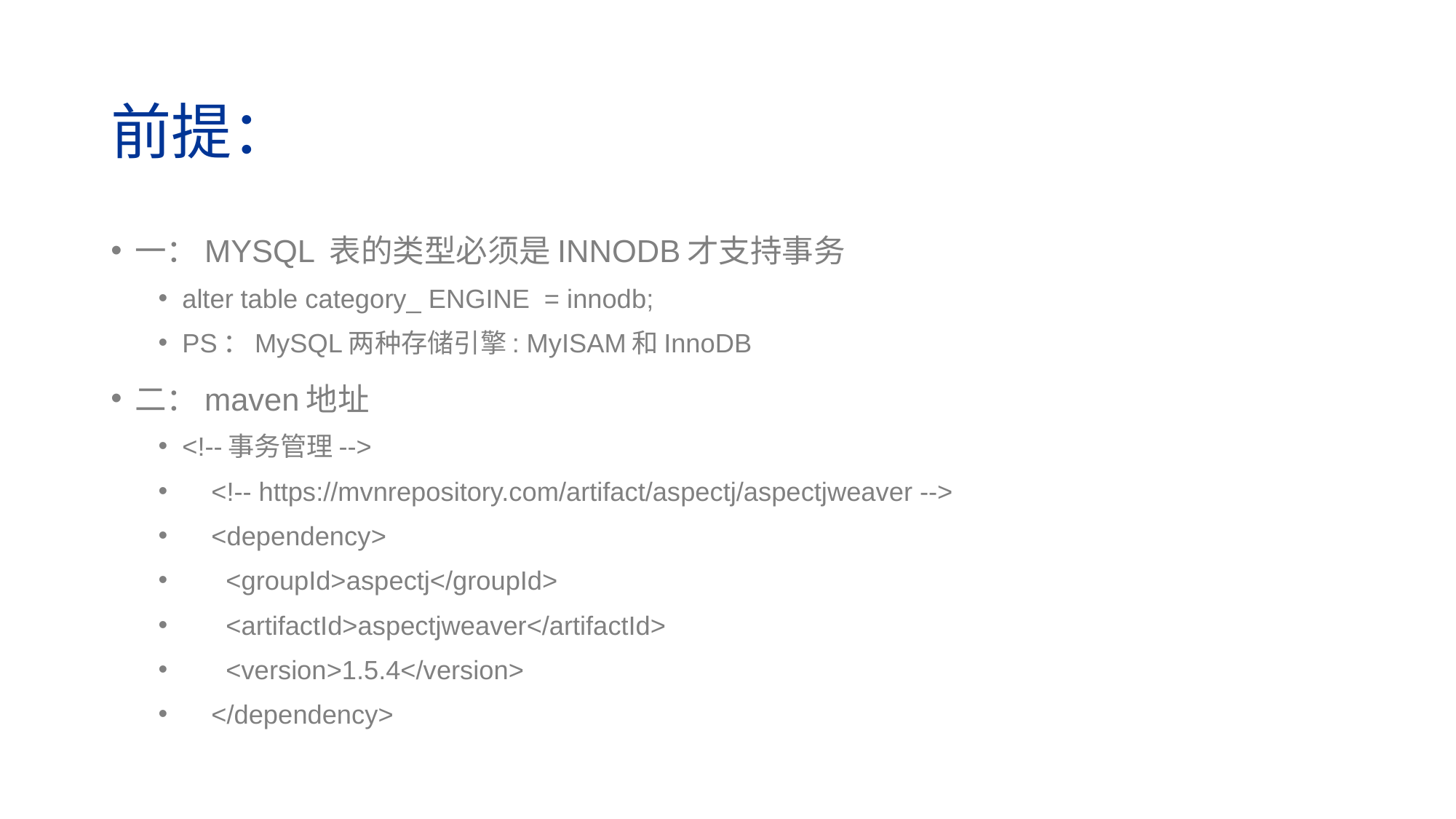

# 前提：
一：MYSQL 表的类型必须是INNODB才支持事务
alter table category_ ENGINE  = innodb;
PS：MySQL两种存储引擎: MyISAM和InnoDB
二：maven地址
<!--事务管理-->
    <!-- https://mvnrepository.com/artifact/aspectj/aspectjweaver -->
    <dependency>
      <groupId>aspectj</groupId>
      <artifactId>aspectjweaver</artifactId>
      <version>1.5.4</version>
    </dependency>